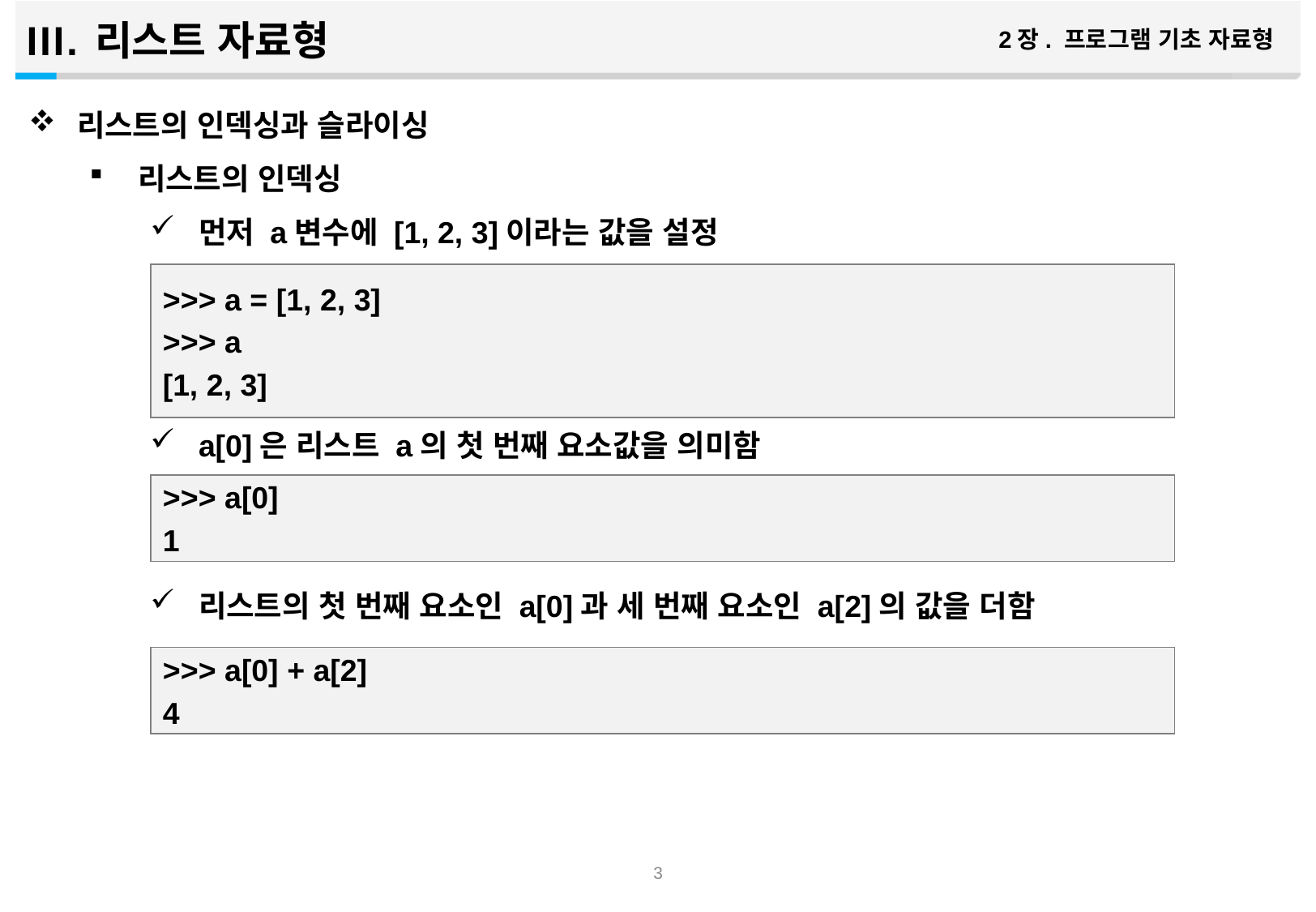

리스트 자료형
2장. 프로그램 기초 자료형
리스트의 인덱싱과 슬라이싱
리스트의 인덱싱
먼저 a변수에 [1, 2, 3]이라는 값을 설정

a[0]은 리스트 a의 첫 번째 요소값을 의미함

리스트의 첫 번째 요소인 a[0]과 세 번째 요소인 a[2]의 값을 더함

>>> a = [1, 2, 3]
>>> a
[1, 2, 3]
>>> a[0]
1
>>> a[0] + a[2]
4
3